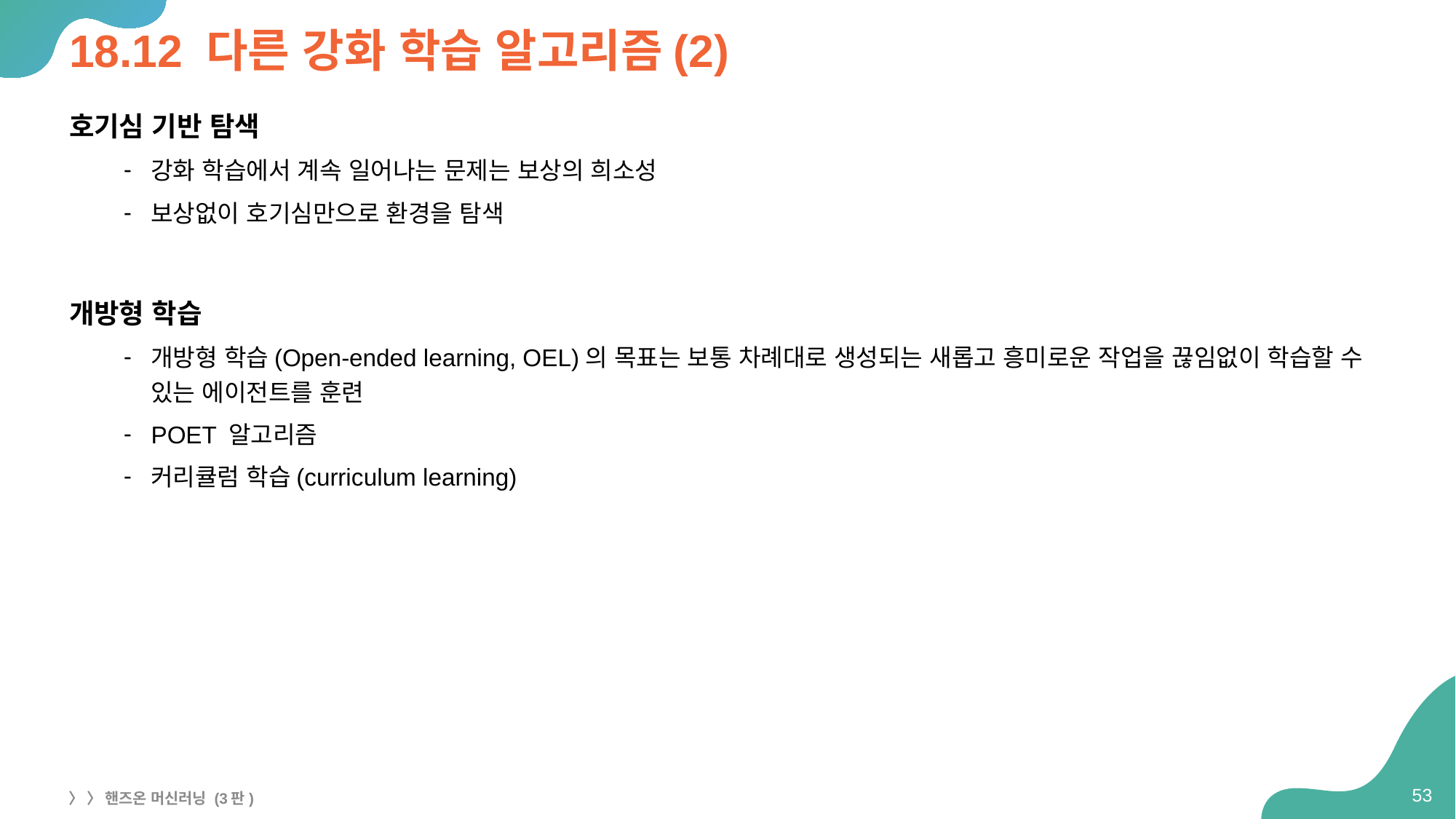

# 18.12 다른 강화 학습 알고리즘(2)
호기심 기반 탐색
강화 학습에서 계속 일어나는 문제는 보상의 희소성
보상없이 호기심만으로 환경을 탐색

개방형 학습
개방형 학습(Open-ended learning, OEL)의 목표는 보통 차례대로 생성되는 새롭고 흥미로운 작업을 끊임없이 학습할 수 있는 에이전트를 훈련
POET 알고리즘
커리큘럼 학습(curriculum learning)
53
〉 〉 핸즈온 머신러닝 (3판)